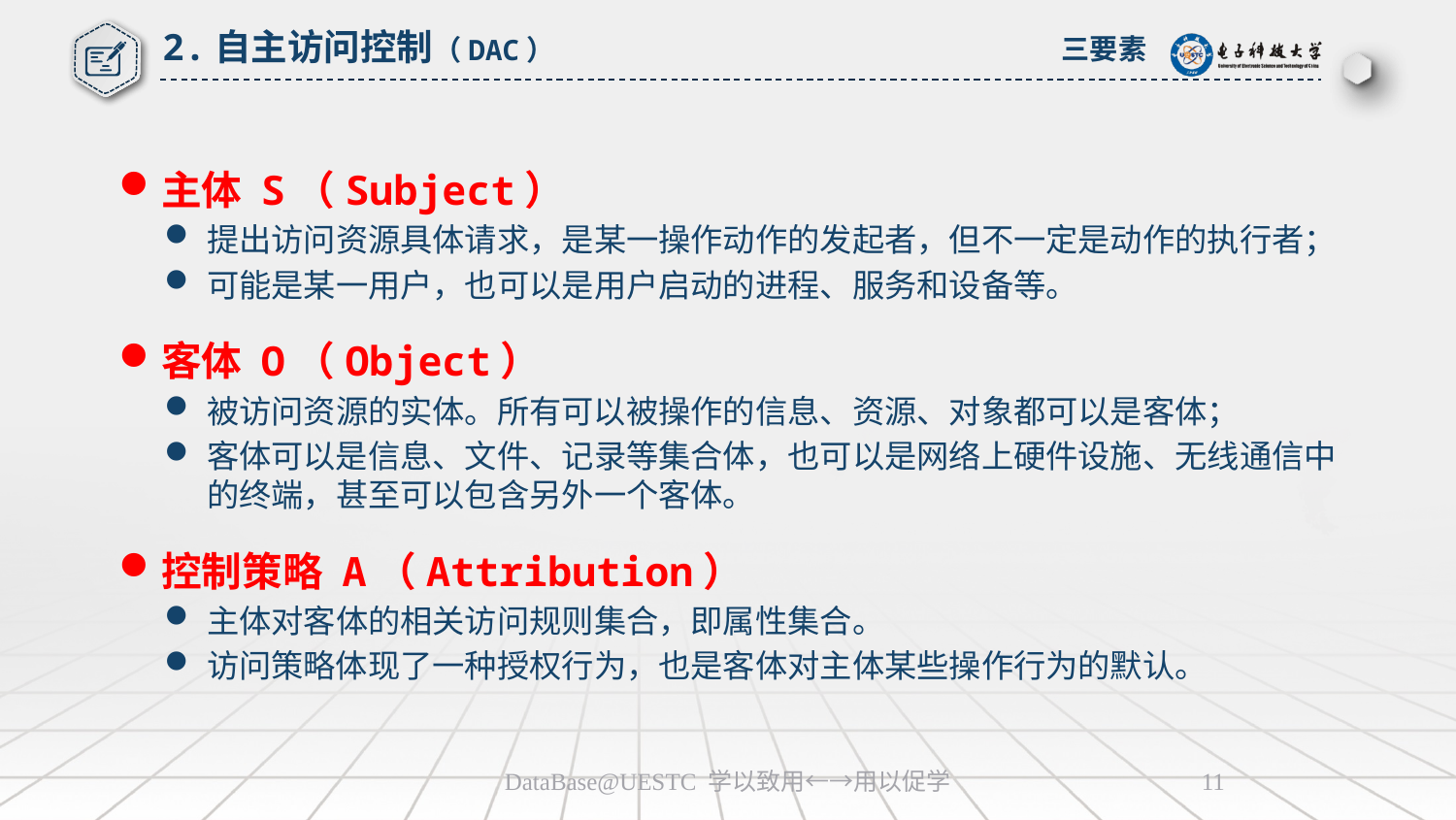

# 2.自主访问控制（DAC）
三要素
主体 S（Subject）
提出访问资源具体请求，是某一操作动作的发起者，但不一定是动作的执行者；
可能是某一用户，也可以是用户启动的进程、服务和设备等。
客体 O（Object）
被访问资源的实体。所有可以被操作的信息、资源、对象都可以是客体；
客体可以是信息、文件、记录等集合体，也可以是网络上硬件设施、无线通信中的终端，甚至可以包含另外一个客体。
控制策略 A（Attribution）
主体对客体的相关访问规则集合，即属性集合。
访问策略体现了一种授权行为，也是客体对主体某些操作行为的默认。

DataBase@UESTC 学以致用←→用以促学
11